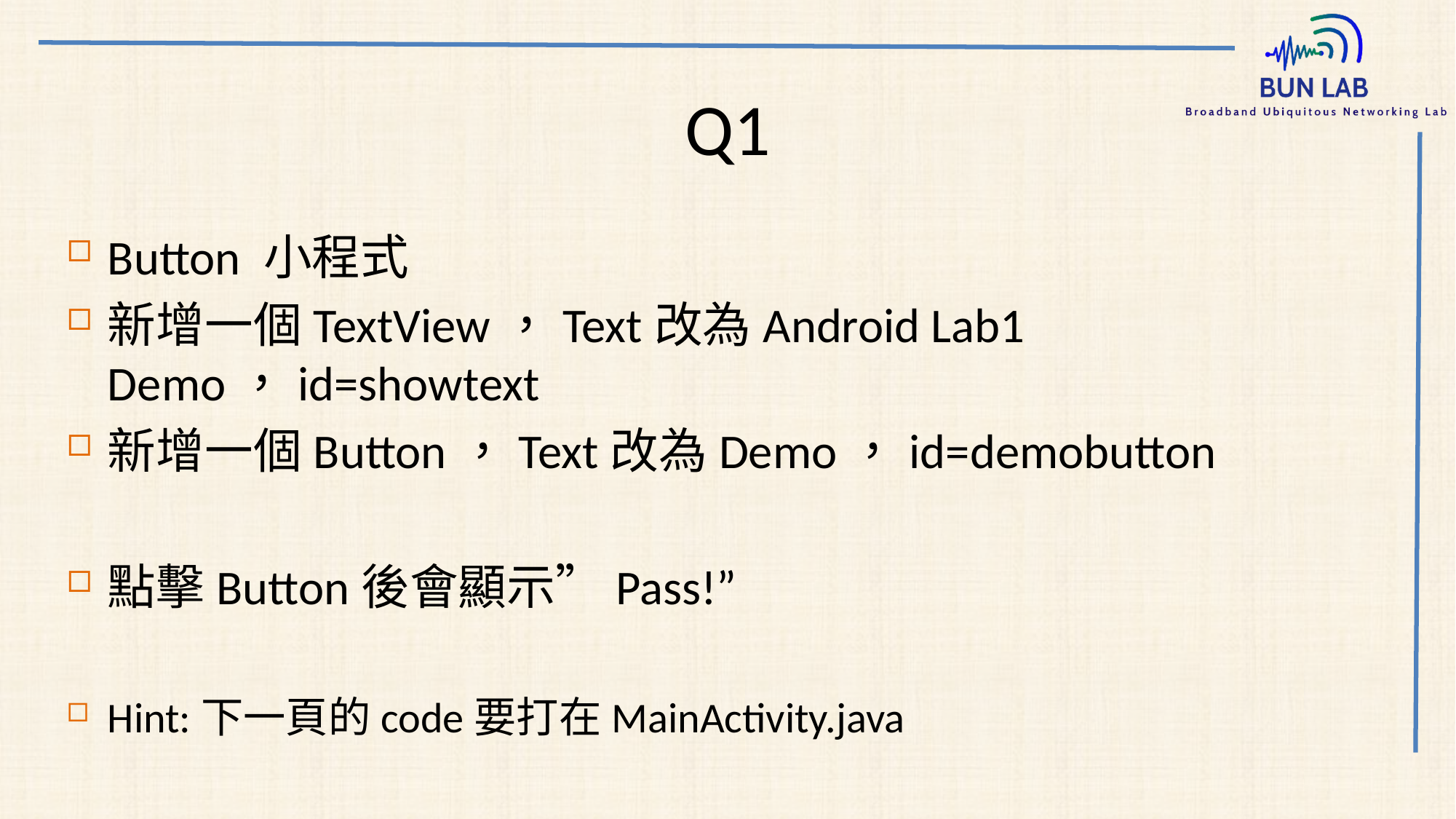

# Q1
Button 小程式
新增一個TextView，Text改為Android Lab1 Demo，id=showtext
新增一個Button，Text改為Demo，id=demobutton

點擊Button後會顯示”Pass!”

Hint:下一頁的code要打在MainActivity.java